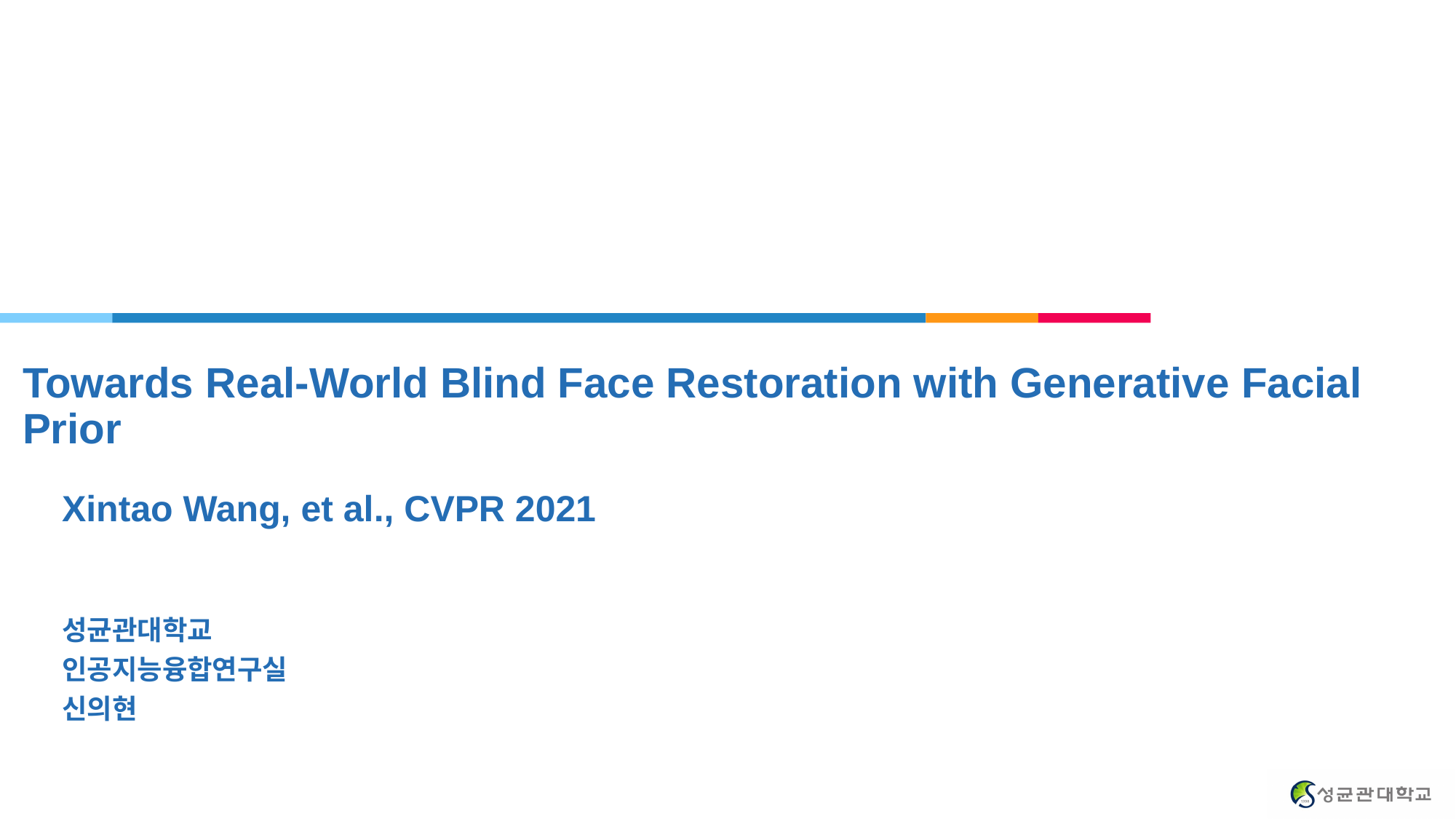

# Towards Real-World Blind Face Restoration with Generative Facial Prior
Xintao Wang, et al., CVPR 2021
성균관대학교
인공지능융합연구실
신의현